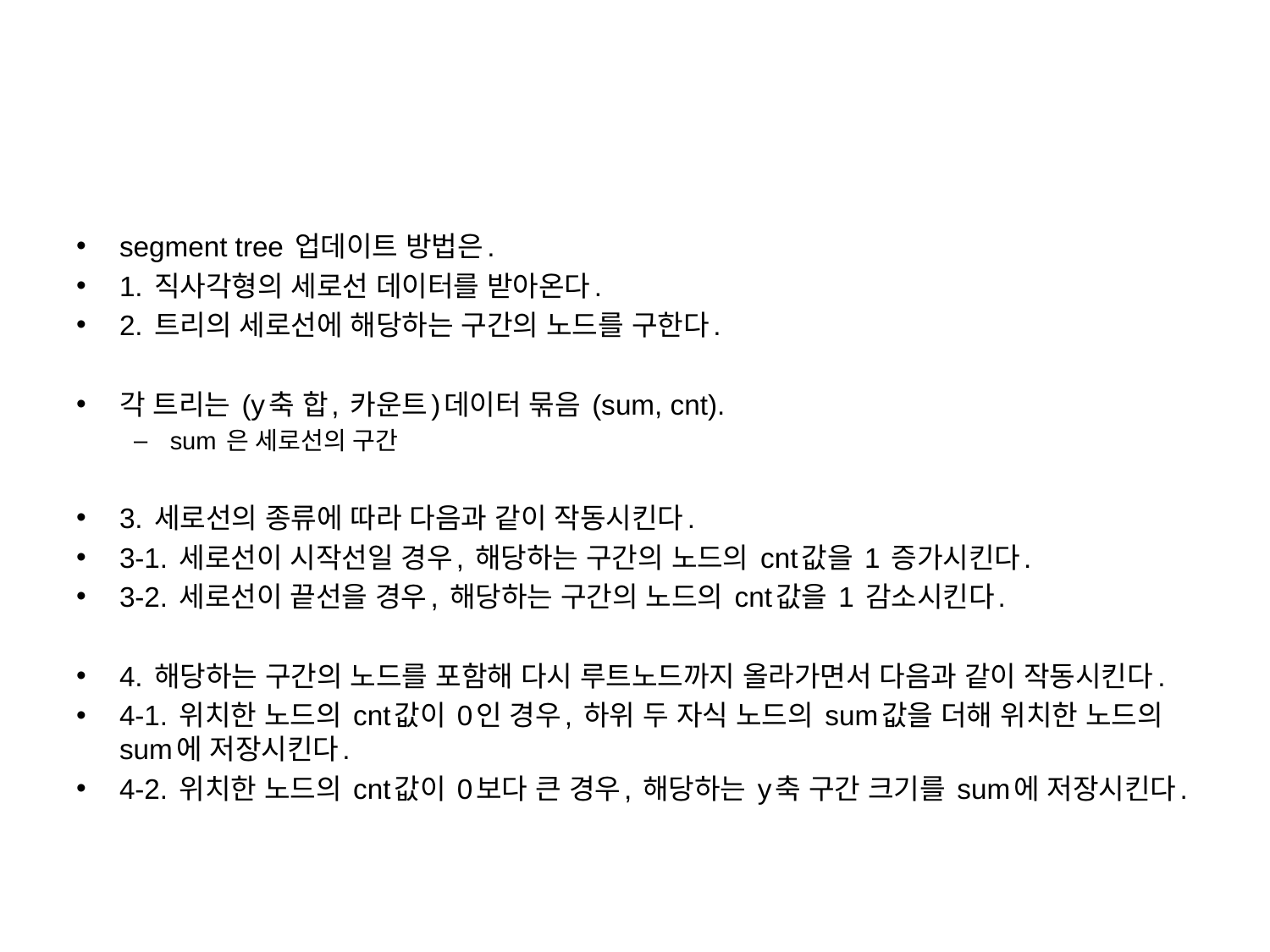

#
segment tree 업데이트 방법은.
1. 직사각형의 세로선 데이터를 받아온다.
2. 트리의 세로선에 해당하는 구간의 노드를 구한다.

각 트리는 (y축 합, 카운트)데이터 묶음 (sum, cnt).
sum 은 세로선의 구간

3. 세로선의 종류에 따라 다음과 같이 작동시킨다.
3-1. 세로선이 시작선일 경우, 해당하는 구간의 노드의 cnt값을 1 증가시킨다.
3-2. 세로선이 끝선을 경우, 해당하는 구간의 노드의 cnt값을 1 감소시킨다.

4. 해당하는 구간의 노드를 포함해 다시 루트노드까지 올라가면서 다음과 같이 작동시킨다.
4-1. 위치한 노드의 cnt값이 0인 경우, 하위 두 자식 노드의 sum값을 더해 위치한 노드의 sum에 저장시킨다.
4-2. 위치한 노드의 cnt값이 0보다 큰 경우, 해당하는 y축 구간 크기를 sum에 저장시킨다.